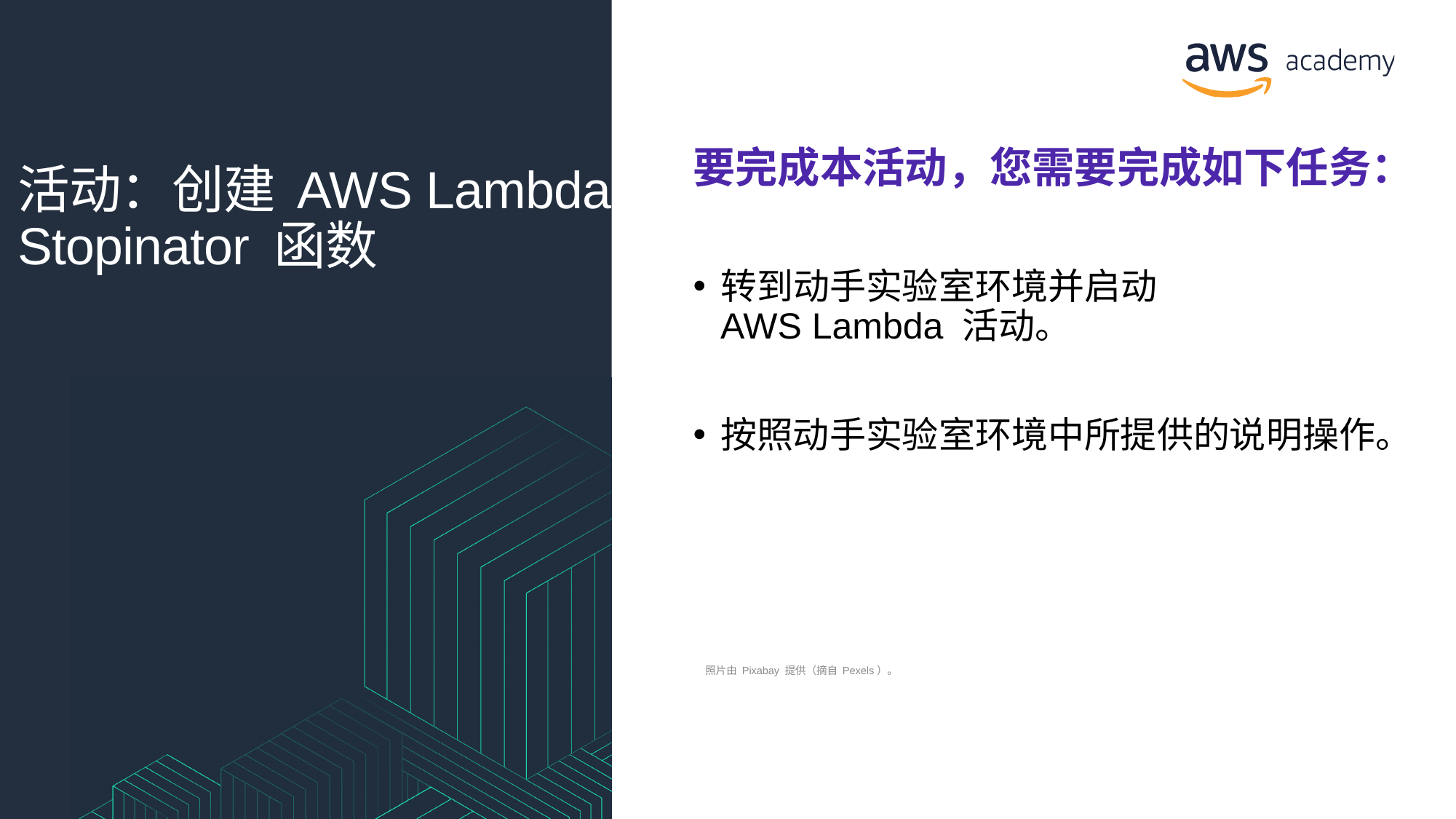

# 活动：创建 AWS Lambda Stopinator 函数
要完成本活动，您需要完成如下任务：

转到动手实验室环境并启动
AWS Lambda 活动。

按照动手实验室环境中所提供的说明操作。
照片由 Pixabay 提供（摘自 Pexels）。